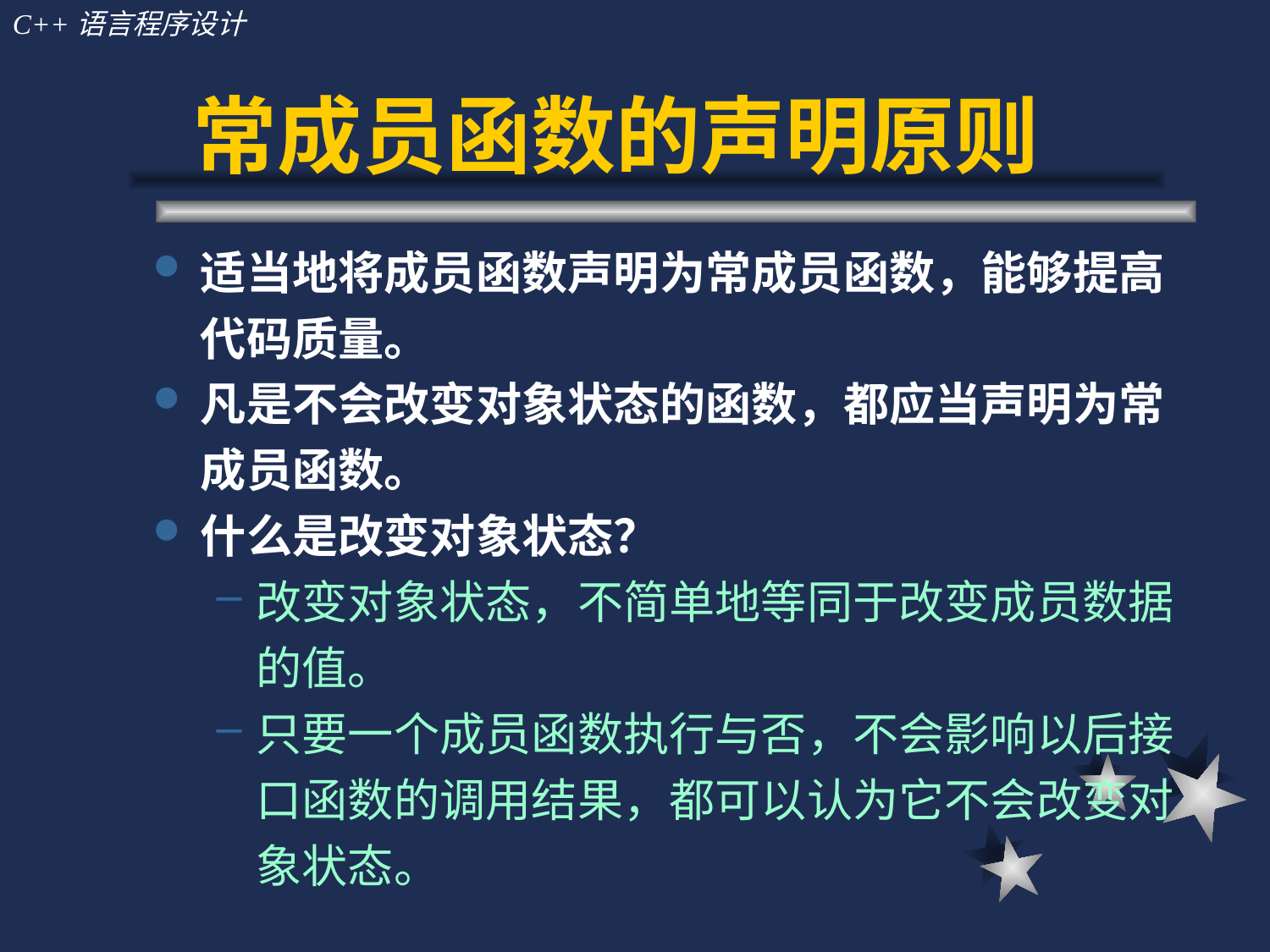

# 常成员函数的声明原则
适当地将成员函数声明为常成员函数，能够提高代码质量。
凡是不会改变对象状态的函数，都应当声明为常成员函数。
什么是改变对象状态？
改变对象状态，不简单地等同于改变成员数据的值。
只要一个成员函数执行与否，不会影响以后接口函数的调用结果，都可以认为它不会改变对象状态。
21